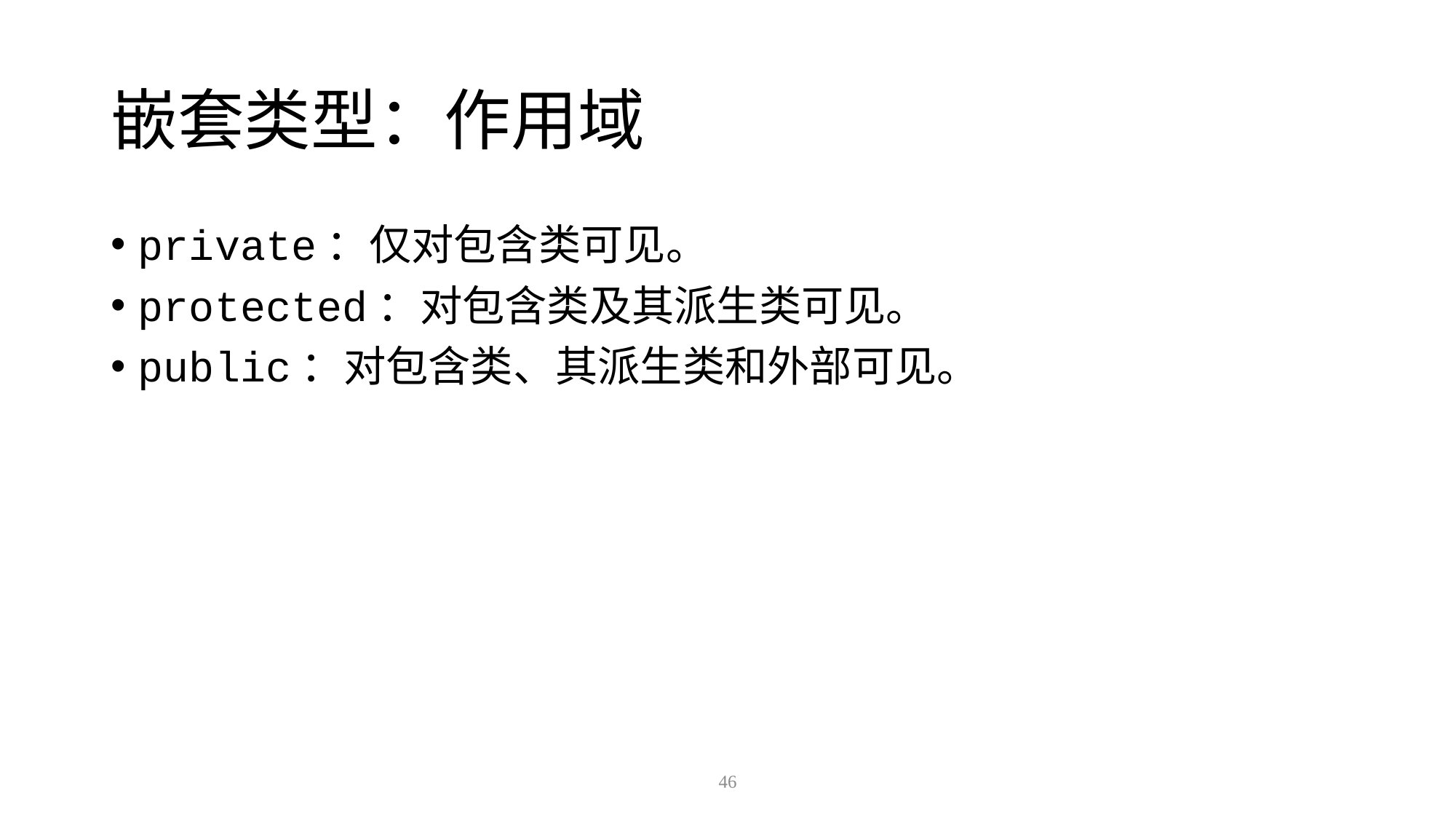

# 嵌套类型：作用域
private：仅对包含类可见。
protected：对包含类及其派生类可见。
public：对包含类、其派生类和外部可见。
46